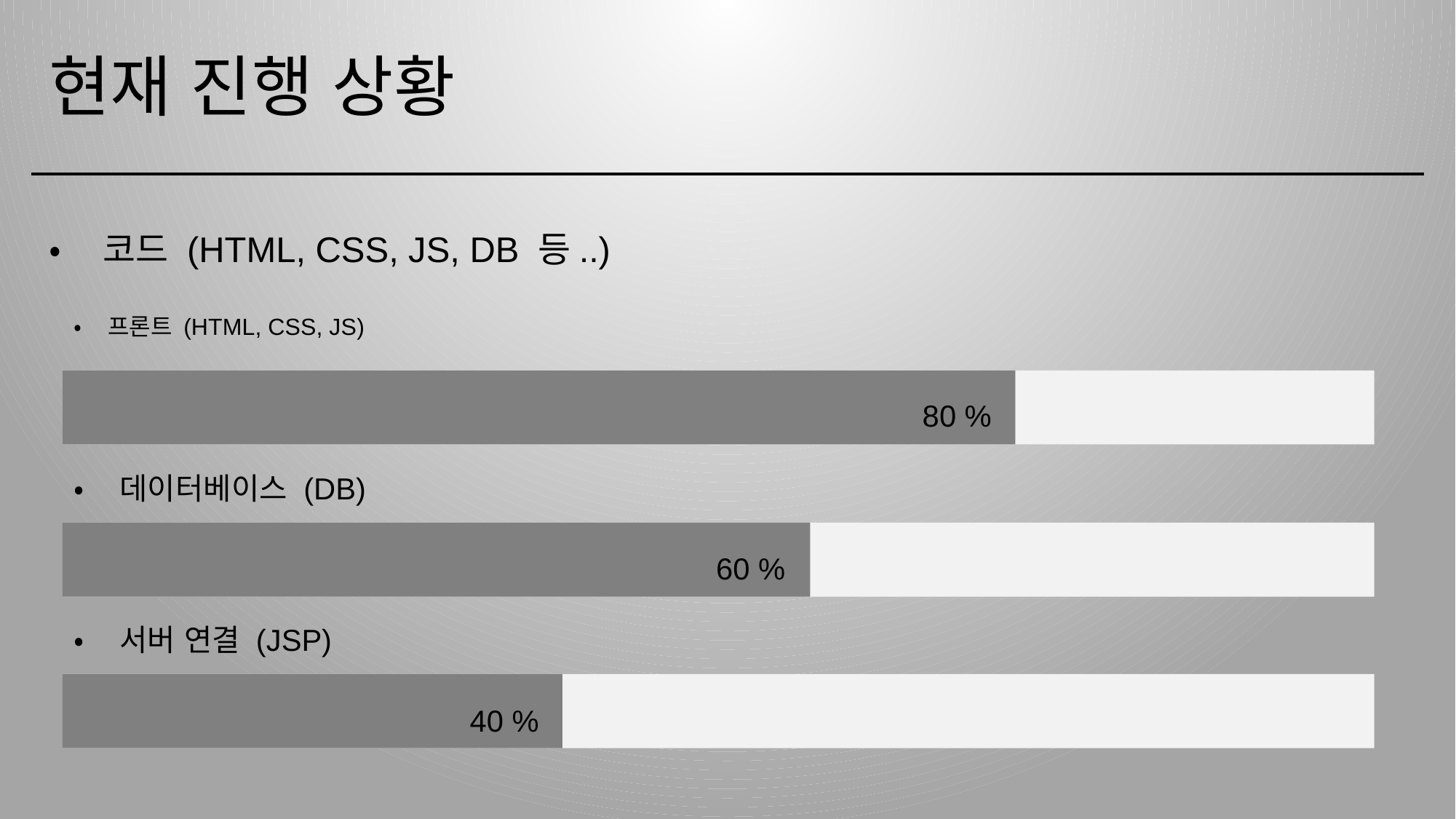

현재 진행 상황
• 코드 (HTML, CSS, JS, DB 등..)
• 프론트 (HTML, CSS, JS)
80 %

• 데이터베이스 (DB)
60 %

• 서버 연결 (JSP)

40 %